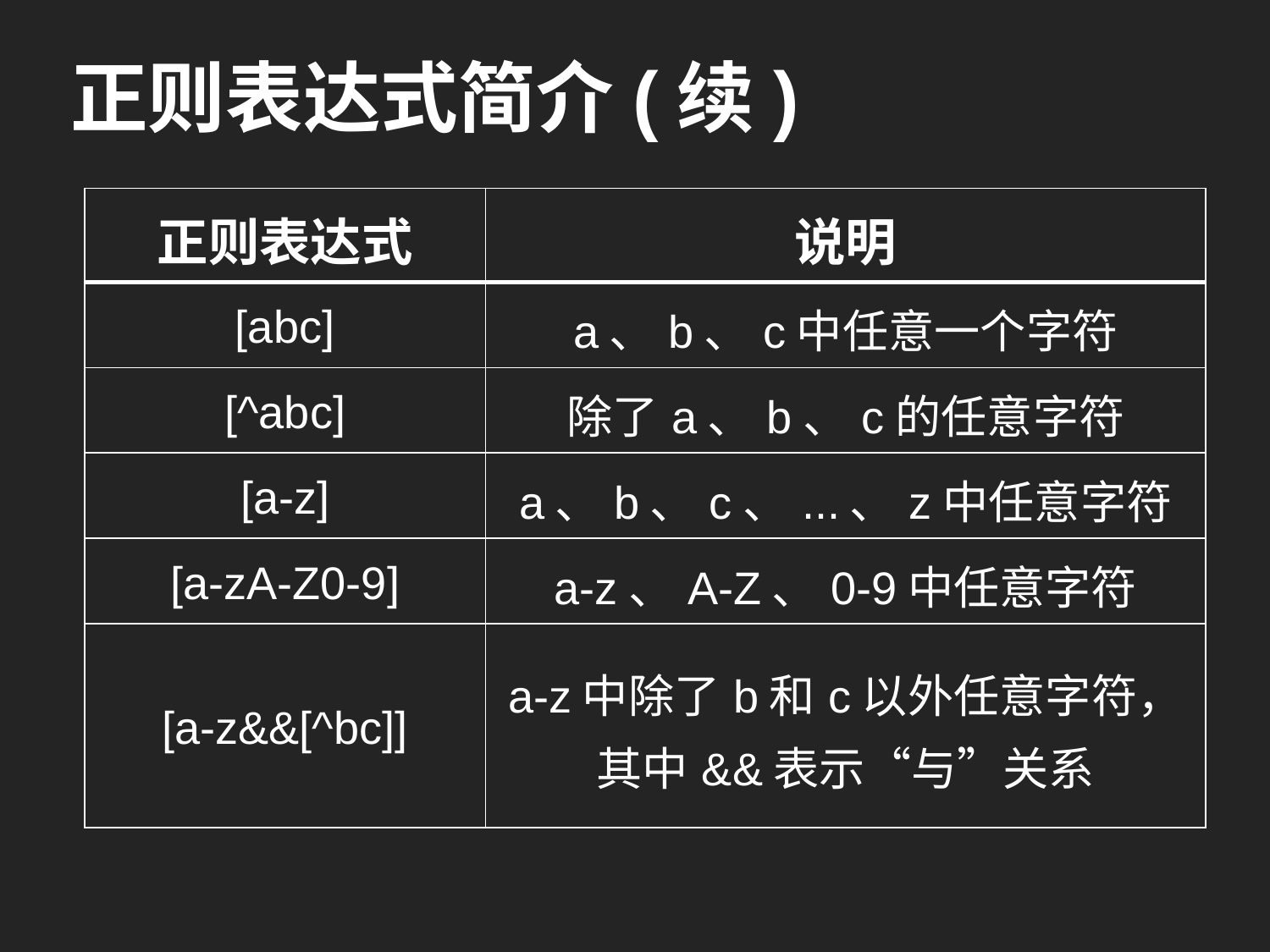

# 正则表达式简介(续)
| 正则表达式 | 说明 |
| --- | --- |
| [abc] | a、b、c中任意一个字符 |
| [^abc] | 除了a、b、c的任意字符 |
| [a-z] | a、b、c、...、z中任意字符 |
| [a-zA-Z0-9] | a-z、A-Z、0-9中任意字符 |
| [a-z&&[^bc]] | a-z中除了b和c以外任意字符，其中&&表示“与”关系 |